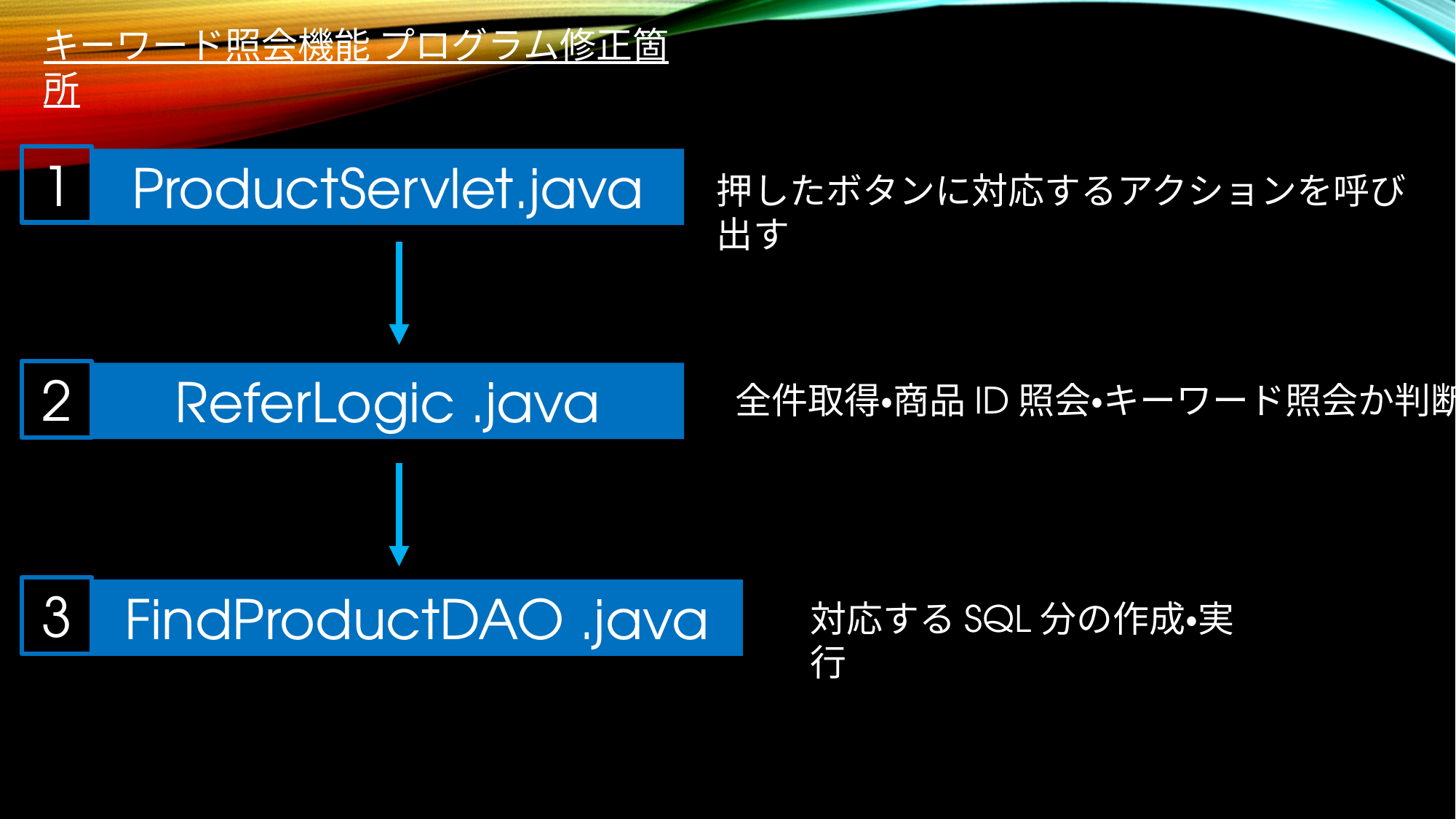

キーワード照会機能 プログラム修正箇所
1
ProductServlet.java
押したボタンに対応するアクションを呼び出す
2
ReferLogic .java
全件取得・商品ID照会・キーワード照会か判断
3
FindProductDAO .java
対応するSQL分の作成・実行